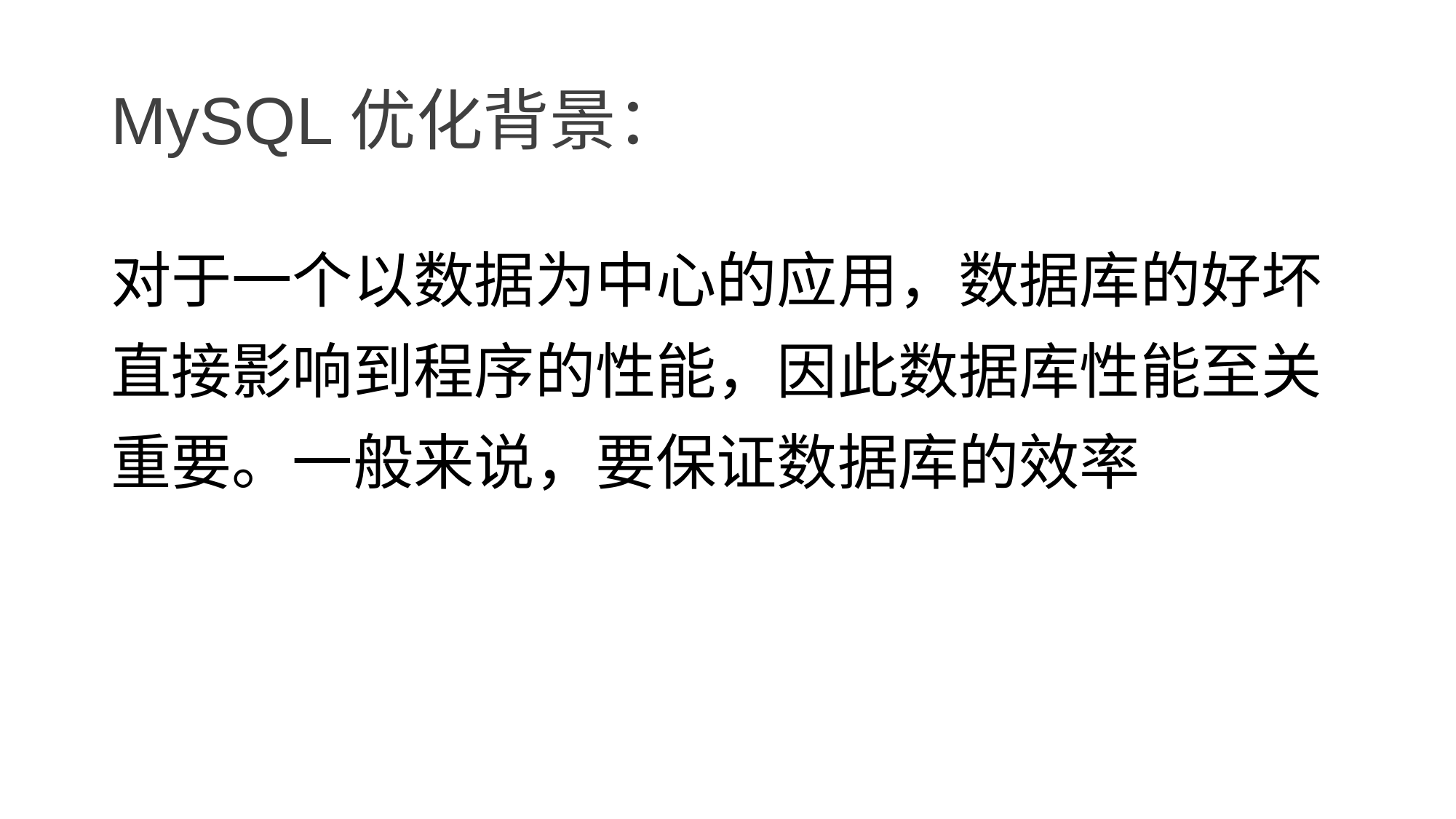

# MySQL优化背景：
对于一个以数据为中心的应用，数据库的好坏直接影响到程序的性能，因此数据库性能至关重要。一般来说，要保证数据库的效率